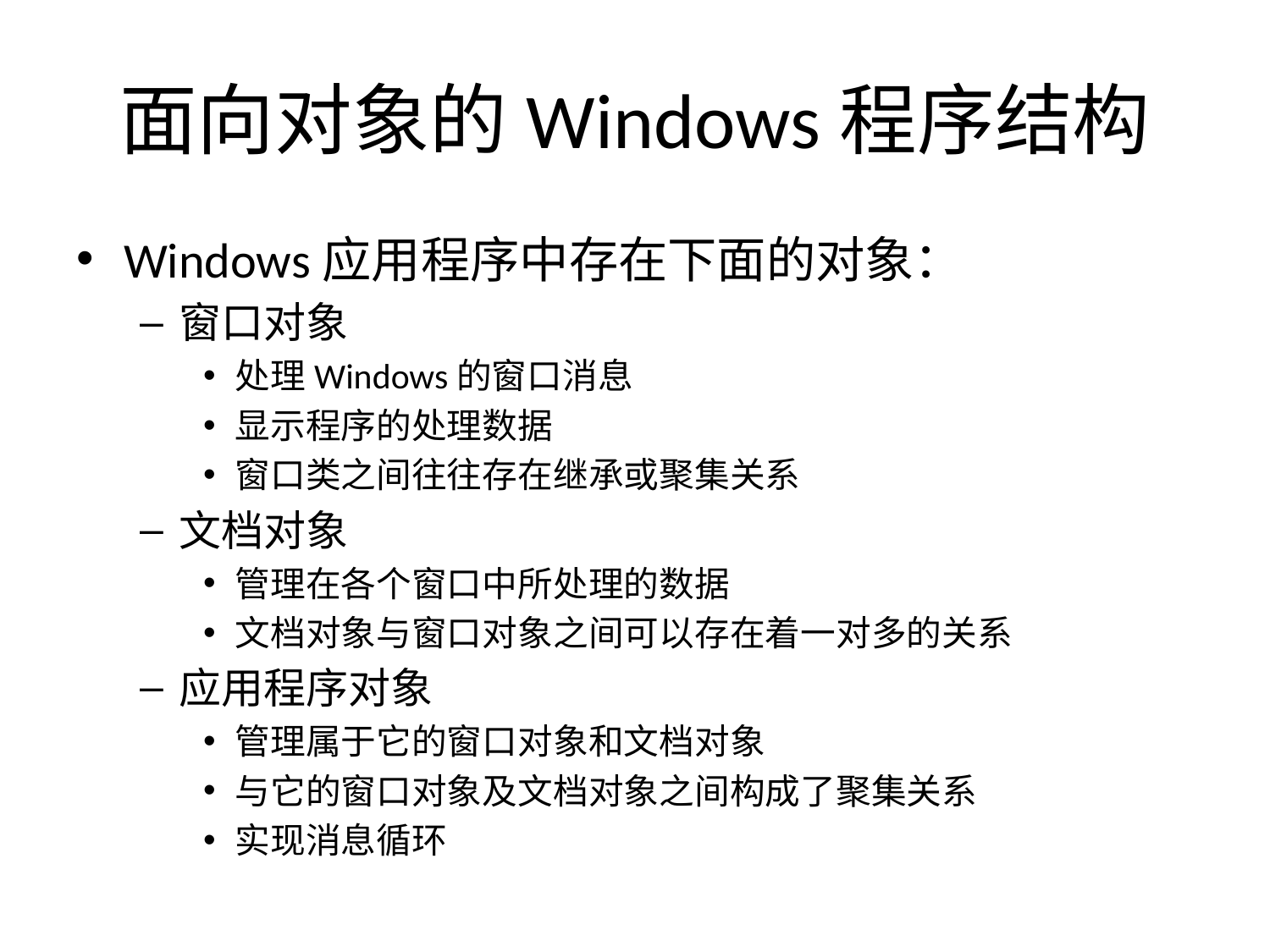

# 面向对象的Windows程序结构
Windows应用程序中存在下面的对象：
窗口对象
处理Windows的窗口消息
显示程序的处理数据
窗口类之间往往存在继承或聚集关系
文档对象
管理在各个窗口中所处理的数据
文档对象与窗口对象之间可以存在着一对多的关系
应用程序对象
管理属于它的窗口对象和文档对象
与它的窗口对象及文档对象之间构成了聚集关系
实现消息循环